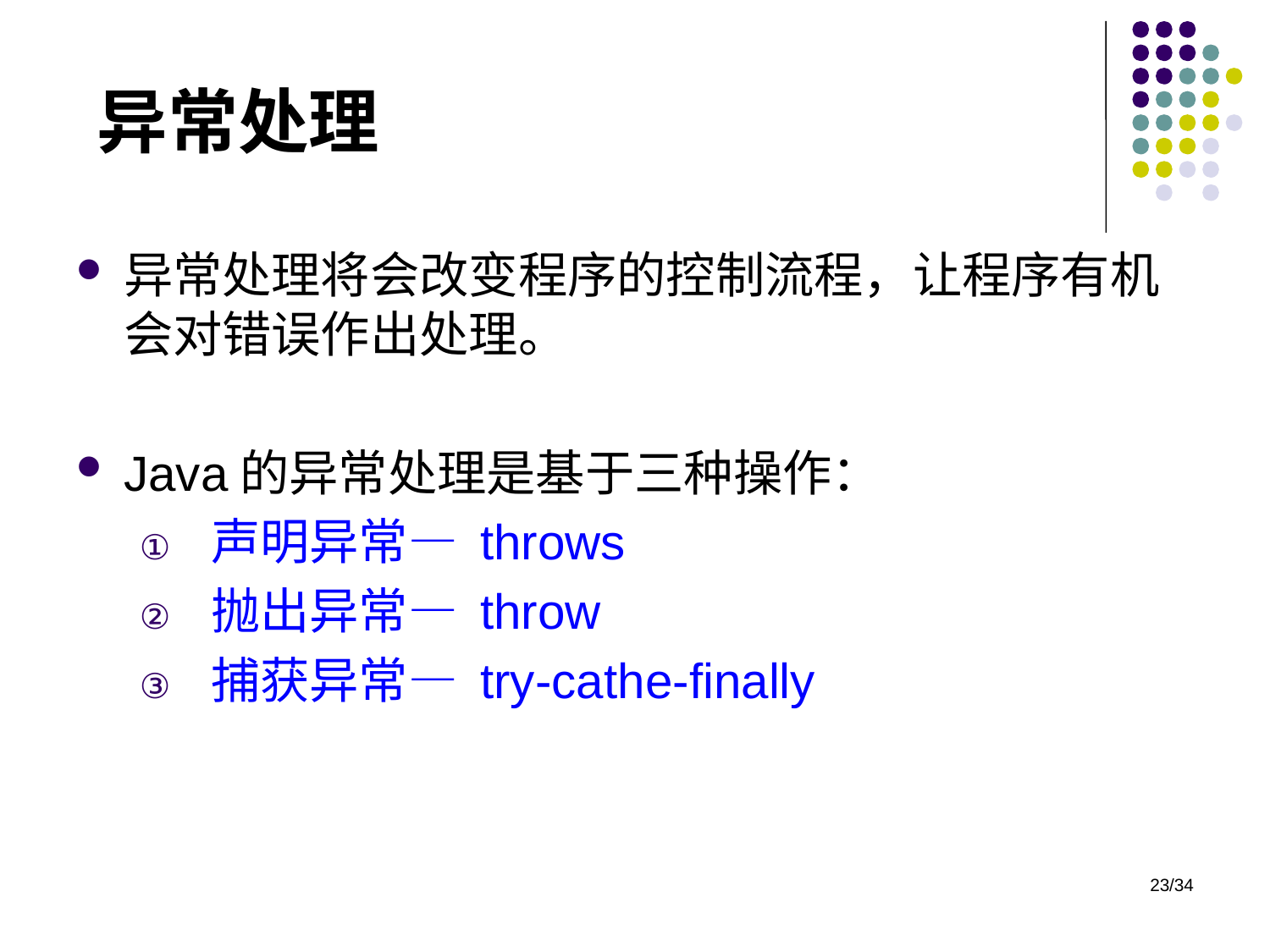

异常处理

异常处理将会改变程序的控制流程，让程序有机会对错误作出处理。

Java的异常处理是基于三种操作：
声明异常— throws
抛出异常— throw
捕获异常— try-cathe-finally
23/34